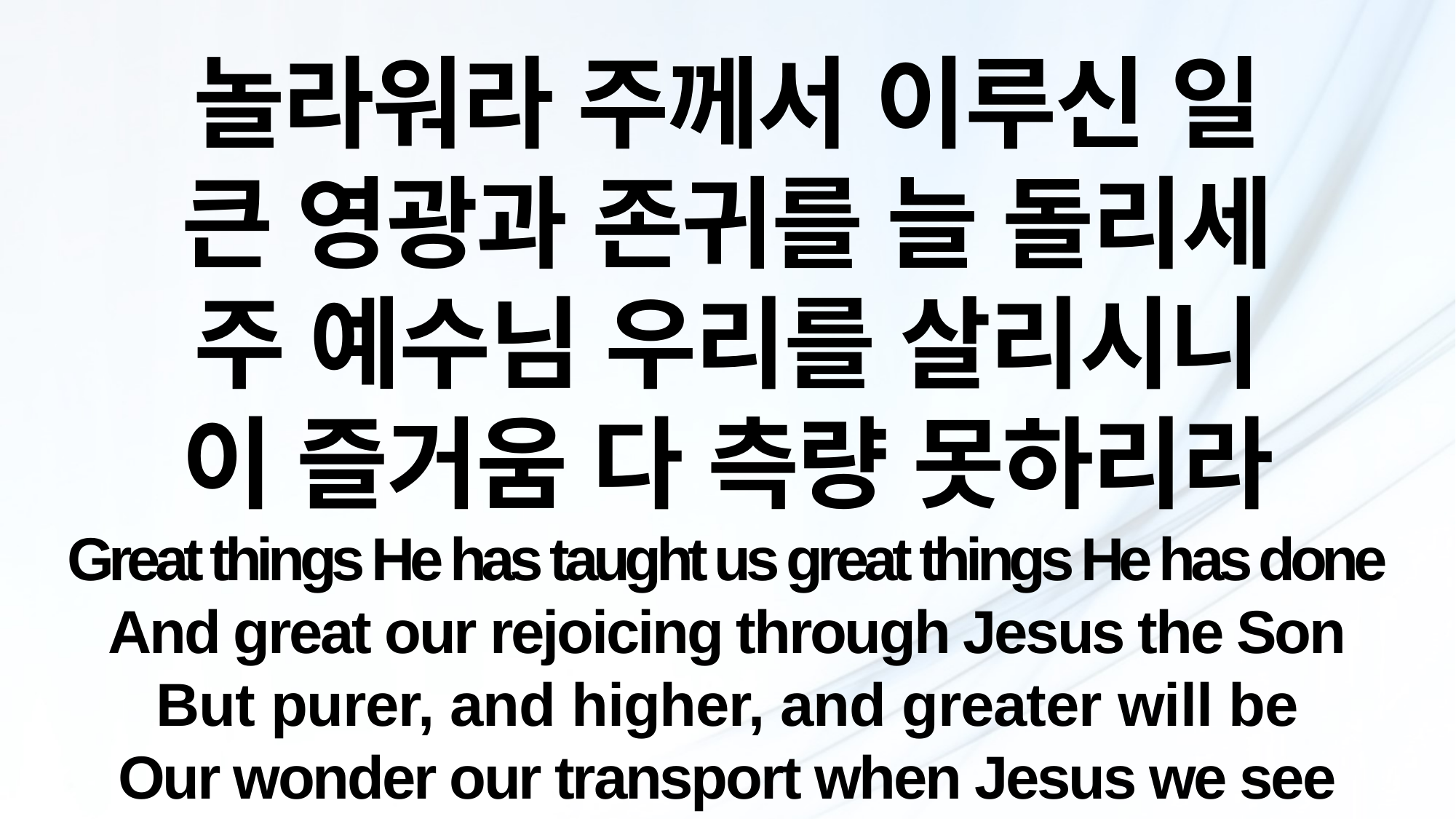

놀라워라 주께서 이루신 일
큰 영광과 존귀를 늘 돌리세
주 예수님 우리를 살리시니
이 즐거움 다 측량 못하리라
Great things He has taught us great things He has done
And great our rejoicing through Jesus the Son
But purer, and higher, and greater will be
Our wonder our transport when Jesus we see